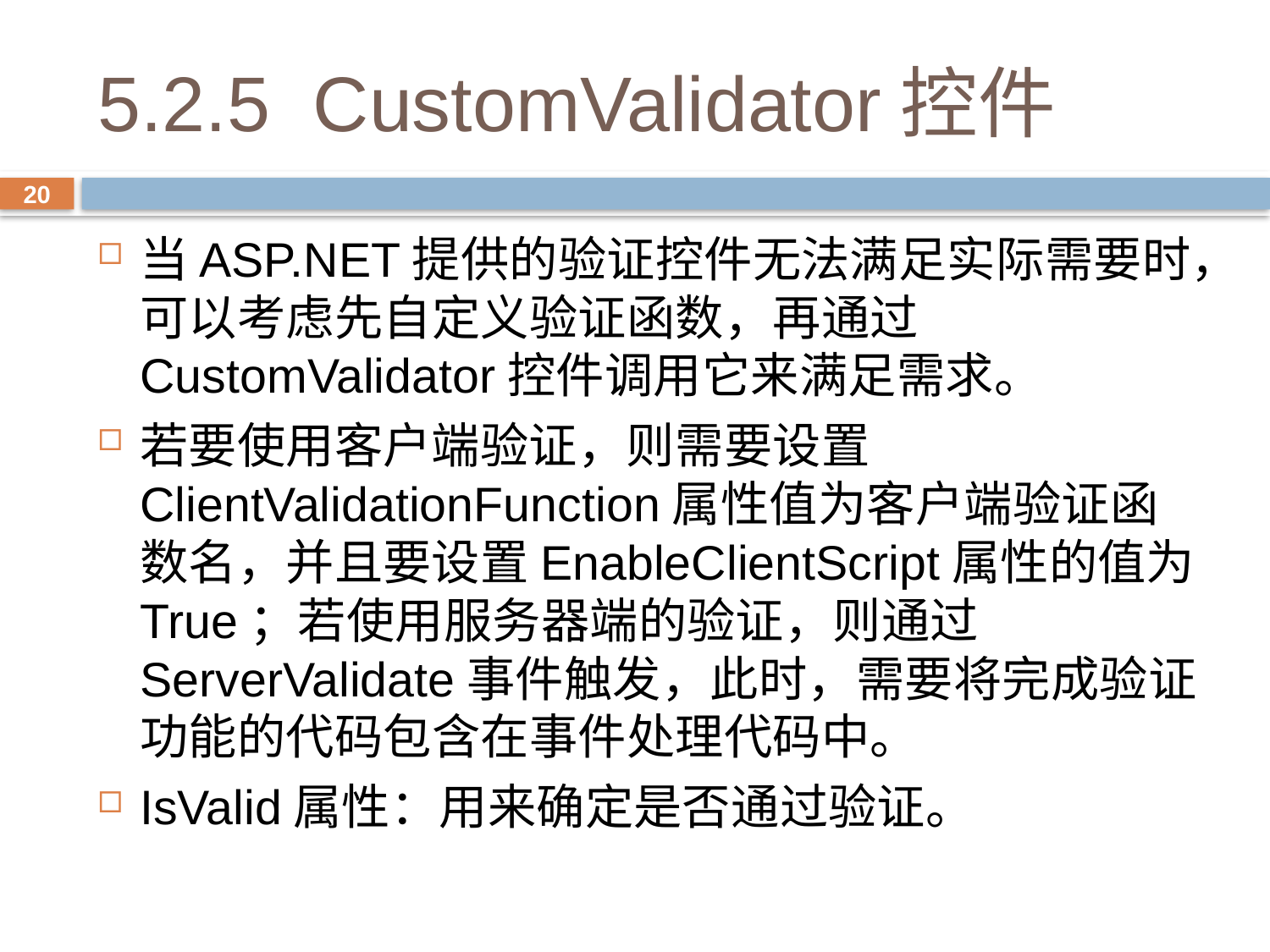

# 5.2.5  CustomValidator控件
20
当ASP.NET提供的验证控件无法满足实际需要时，可以考虑先自定义验证函数，再通过CustomValidator控件调用它来满足需求。
若要使用客户端验证，则需要设置ClientValidationFunction属性值为客户端验证函数名，并且要设置EnableClientScript属性的值为True；若使用服务器端的验证，则通过ServerValidate事件触发，此时，需要将完成验证功能的代码包含在事件处理代码中。
IsValid属性：用来确定是否通过验证。